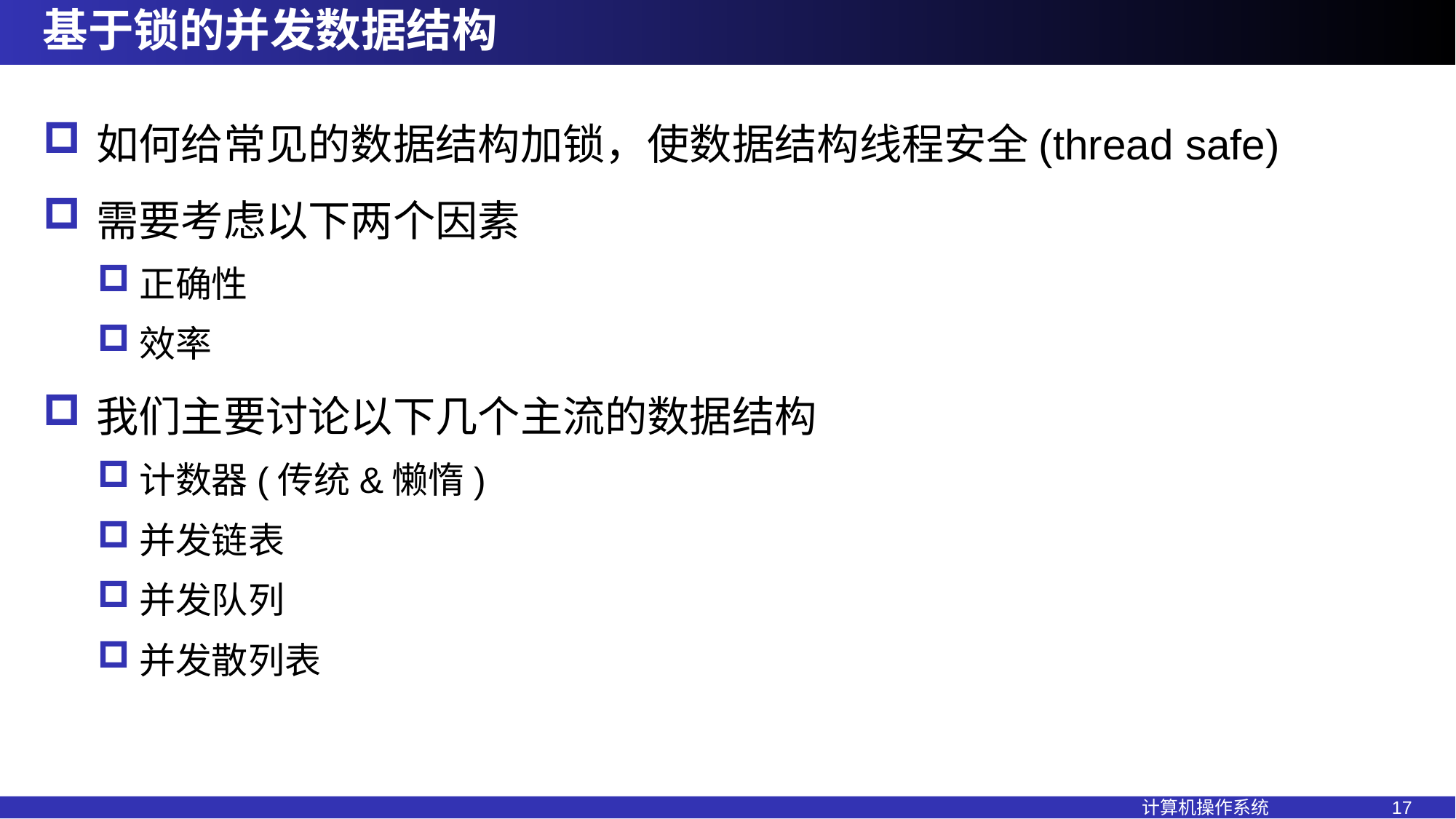

# 基于锁的并发数据结构
如何给常见的数据结构加锁，使数据结构线程安全(thread safe)
需要考虑以下两个因素
正确性
效率
我们主要讨论以下几个主流的数据结构
计数器(传统&懒惰)
并发链表
并发队列
并发散列表

计算机操作系统                     17